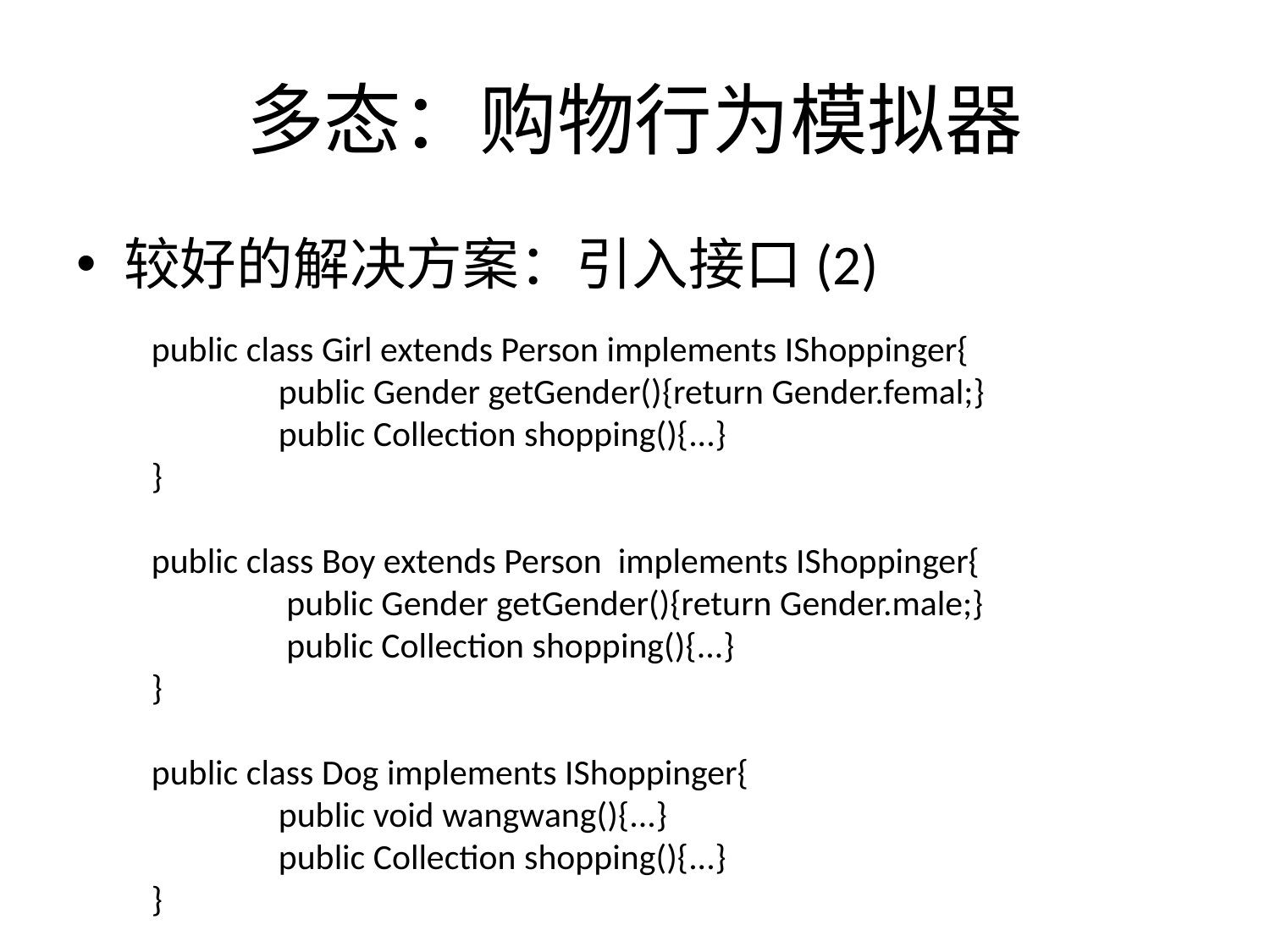

# 多态：购物行为模拟器
较好的解决方案：引入接口(2)

public class Girl extends Person implements IShoppinger{
	public Gender getGender(){return Gender.femal;}
	public Collection shopping(){...}
}

public class Boy extends Person  implements IShoppinger{
	 public Gender getGender(){return Gender.male;}
	 public Collection shopping(){...}
}

public class Dog implements IShoppinger{
	public void wangwang(){...}
	public Collection shopping(){...}
}